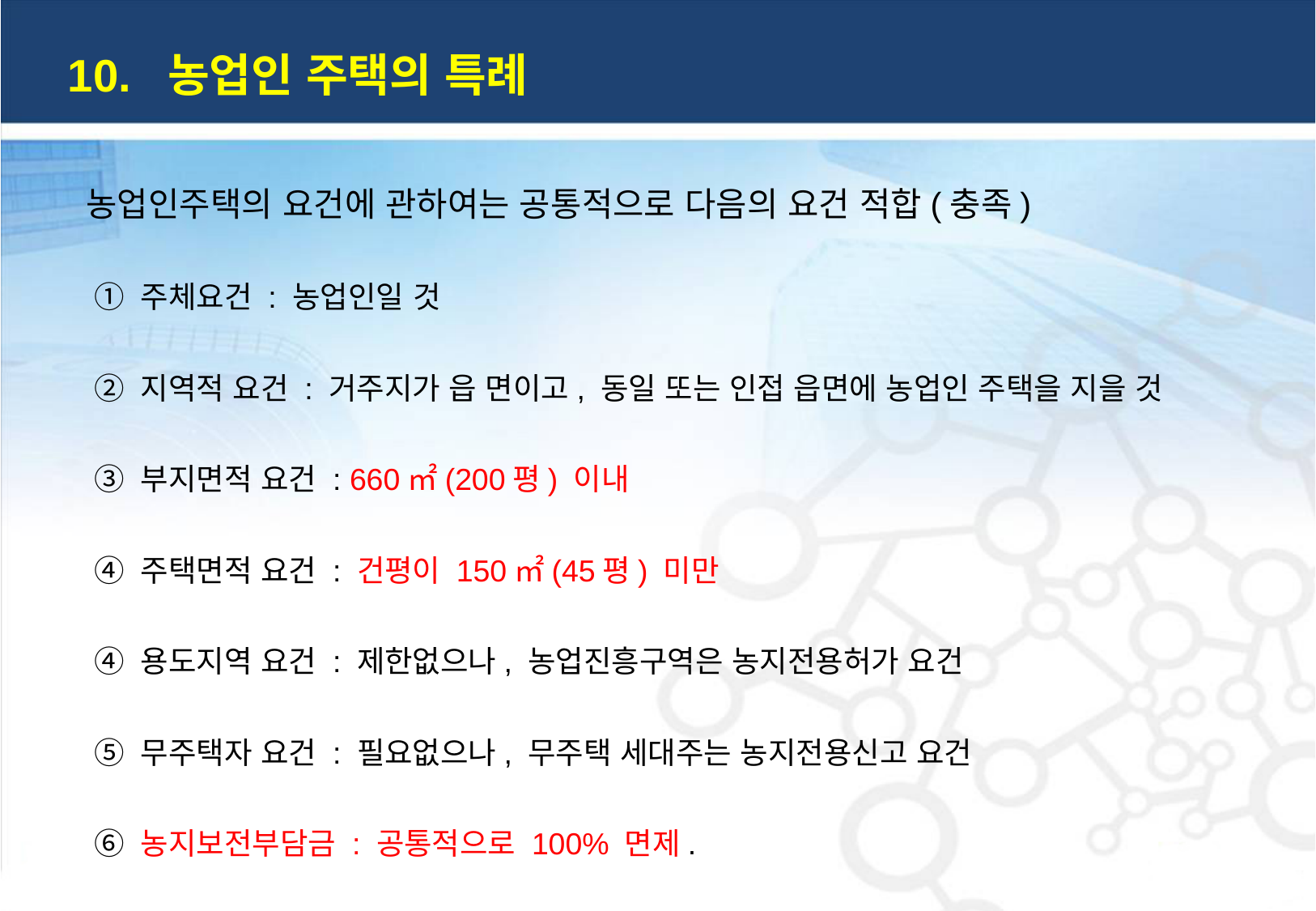

10.  농업인 주택의 특례
농업인주택의 요건에 관하여는 공통적으로 다음의 요건 적합(충족)
 ① 주체요건 : 농업인일 것
 ② 지역적 요건 : 거주지가 읍 면이고, 동일 또는 인접 읍면에 농업인 주택을 지을 것
 ③ 부지면적 요건 : 660㎡(200평) 이내
 ④ 주택면적 요건 : 건평이 150㎡(45평) 미만
 ④ 용도지역 요건 : 제한없으나, 농업진흥구역은 농지전용허가 요건
 ⑤ 무주택자 요건 : 필요없으나, 무주택 세대주는 농지전용신고 요건
 ⑥ 농지보전부담금 : 공통적으로 100% 면제.